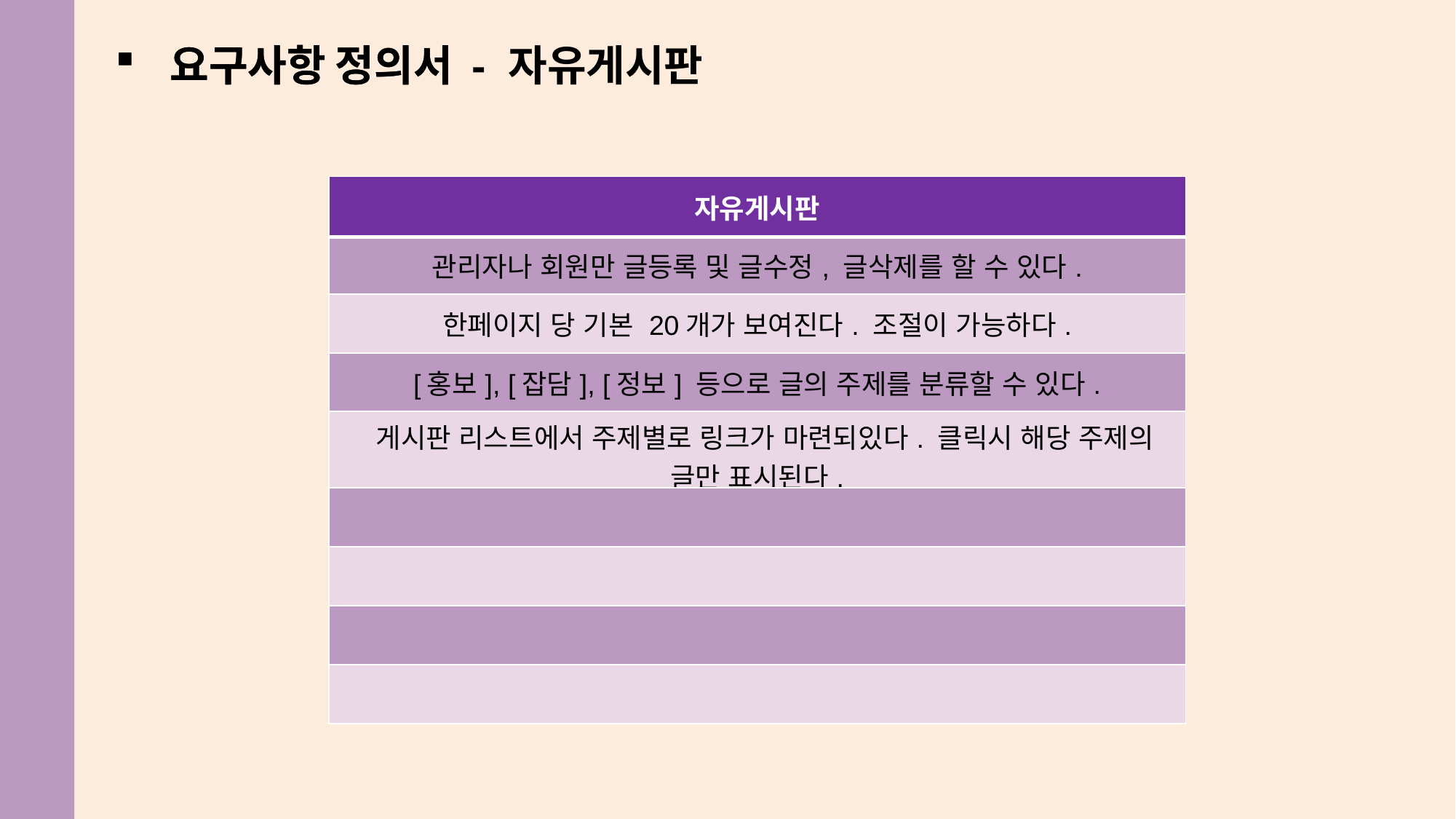

요구사항 정의서
요구사항 정의서 - 자유게시판
| 자유게시판 |
| --- |
| 관리자나 회원만 글등록 및 글수정, 글삭제를 할 수 있다. |
| 한페이지 당 기본 20개가 보여진다. 조절이 가능하다. |
| [홍보], [잡담], [정보] 등으로 글의 주제를 분류할 수 있다. |
| 게시판 리스트에서 주제별로 링크가 마련되있다. 클릭시 해당 주제의 글만 표시된다. |
|  |
|  |
|  |
|  |